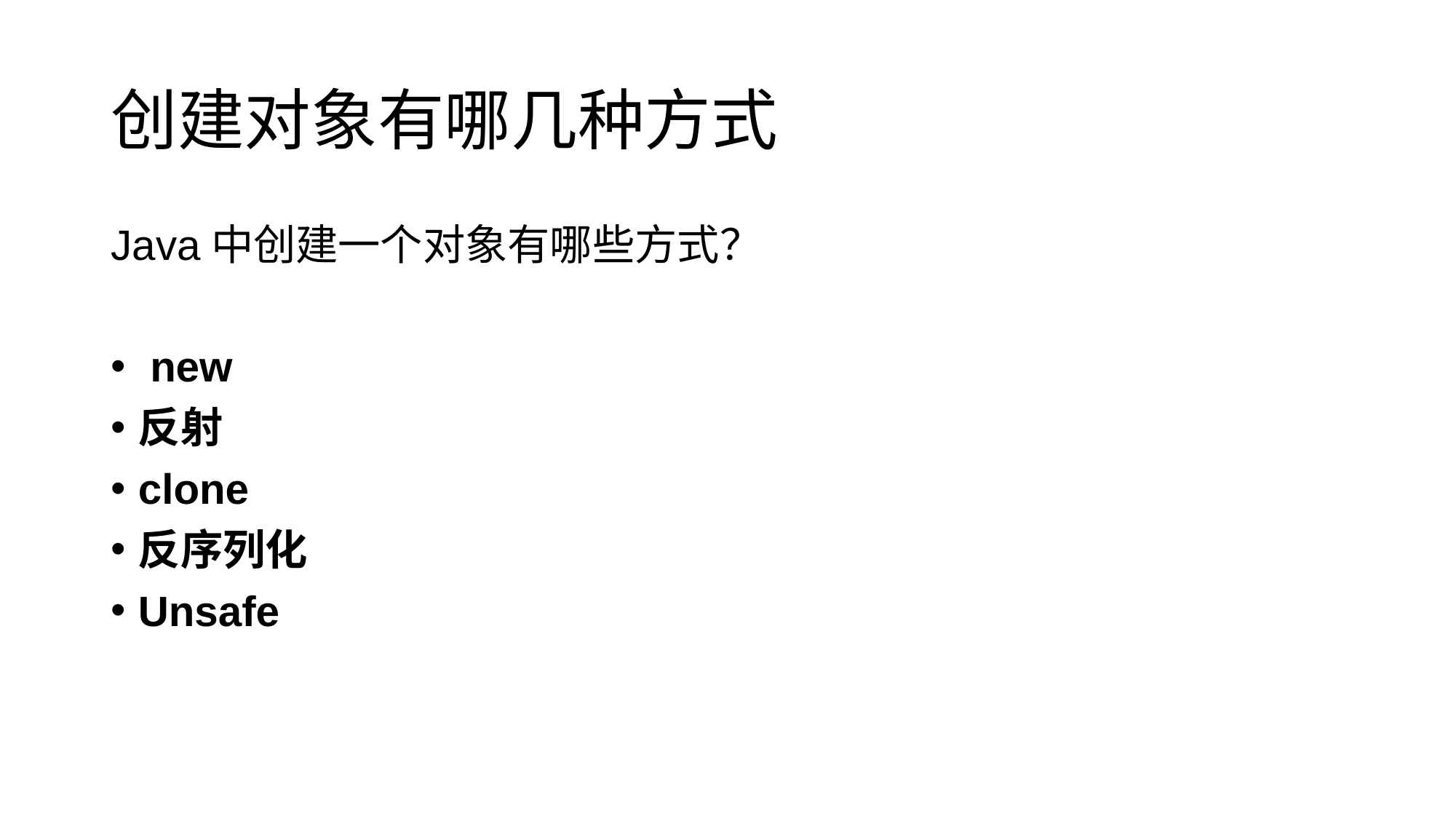

# 创建对象有哪几种方式
Java中创建一个对象有哪些方式？

 new
反射
clone
反序列化
Unsafe